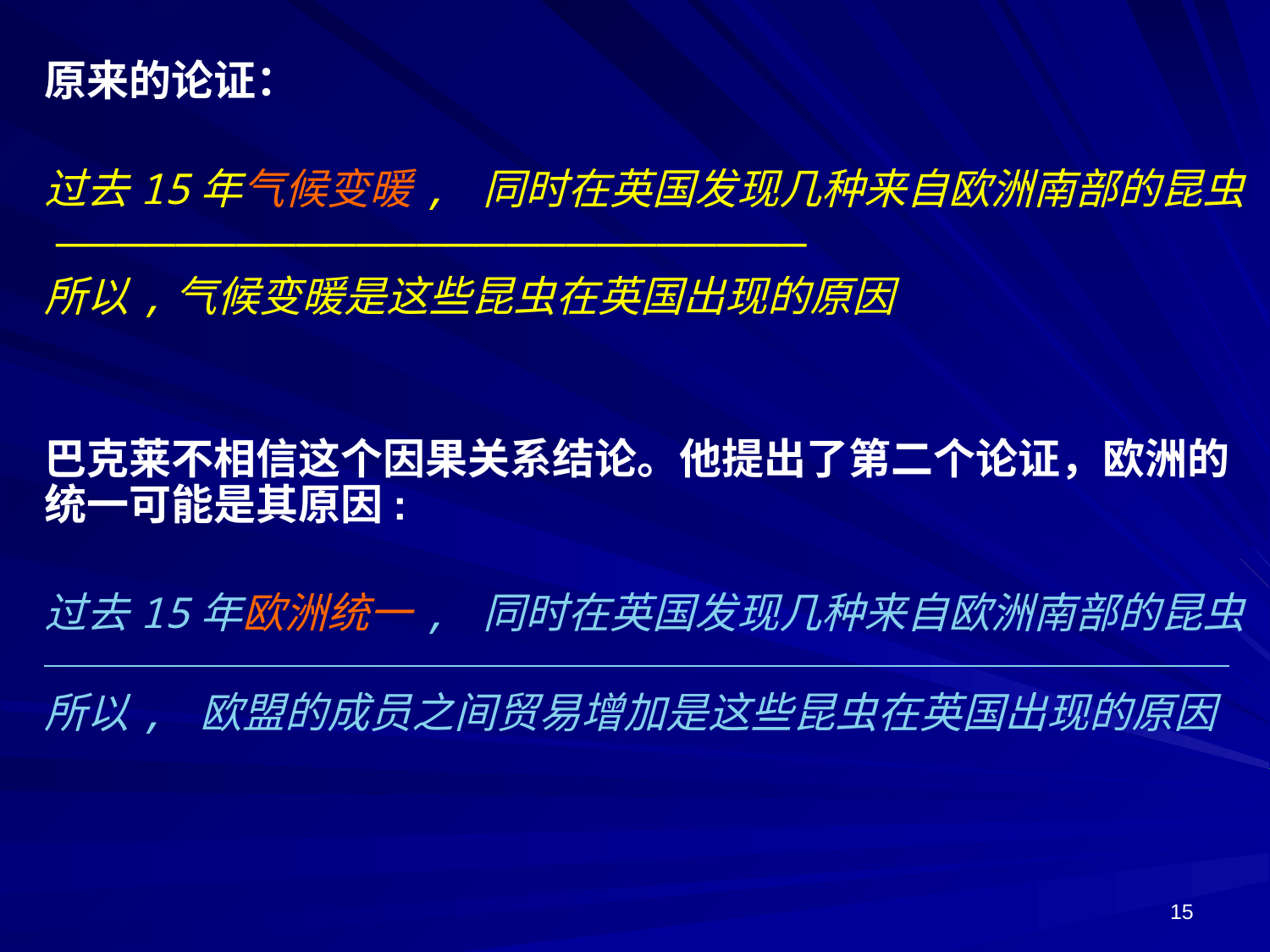

原来的论证：

过去15年气候变暖, 同时在英国发现几种来自欧洲南部的昆虫
 ─────────────────────────
所以,气候变暖是这些昆虫在英国出现的原因

巴克莱不相信这个因果关系结论。他提出了第二个论证，欧洲的统一可能是其原因:

过去15年欧洲统一, 同时在英国发现几种来自欧洲南部的昆虫
────────────────────────────  所以, 欧盟的成员之间贸易增加是这些昆虫在英国出现的原因

15